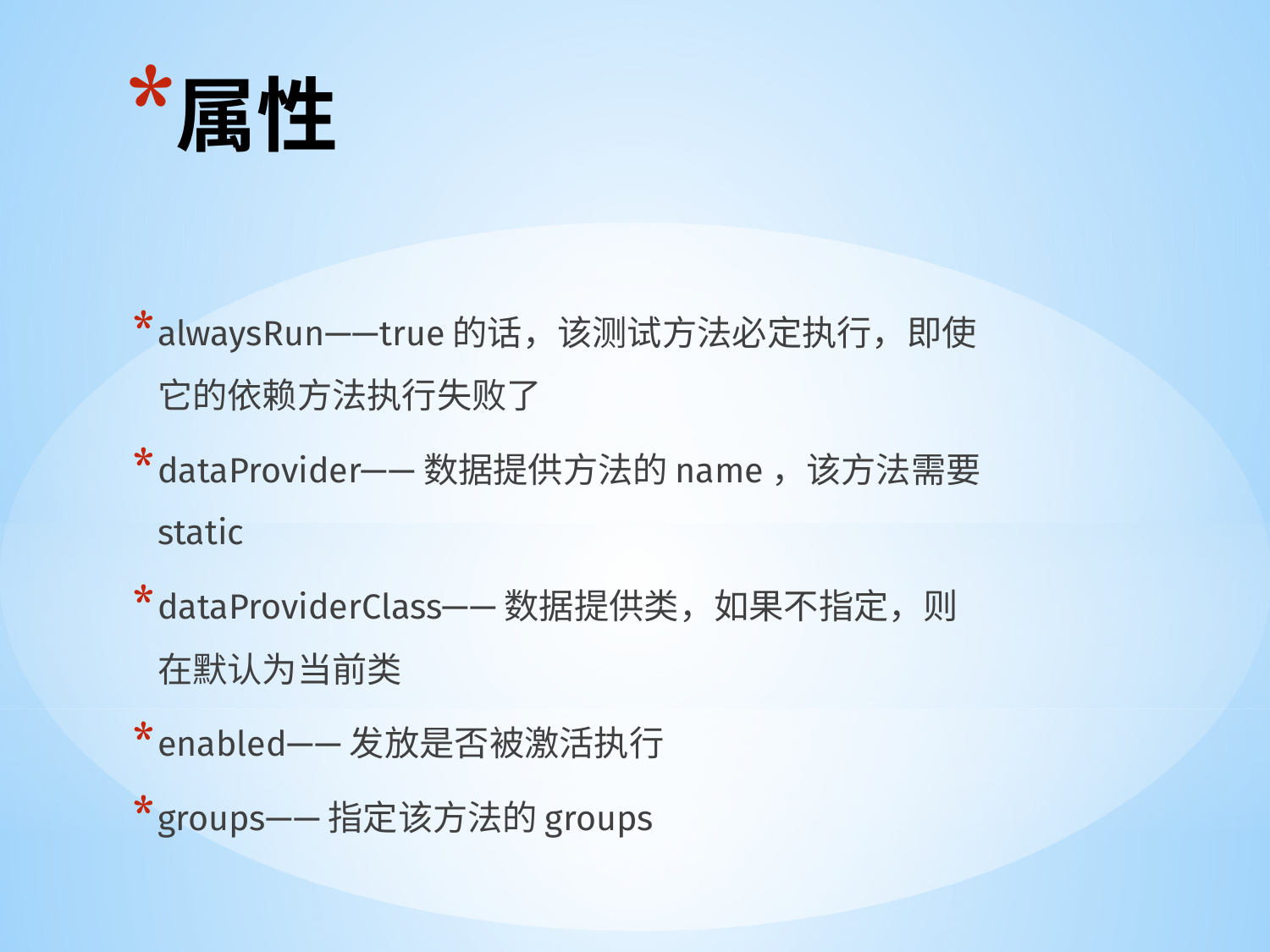

# 属性
alwaysRun——true的话，该测试方法必定执行，即使它的依赖方法执行失败了
dataProvider——数据提供方法的name，该方法需要static
dataProviderClass——数据提供类，如果不指定，则在默认为当前类
enabled——发放是否被激活执行
groups——指定该方法的groups